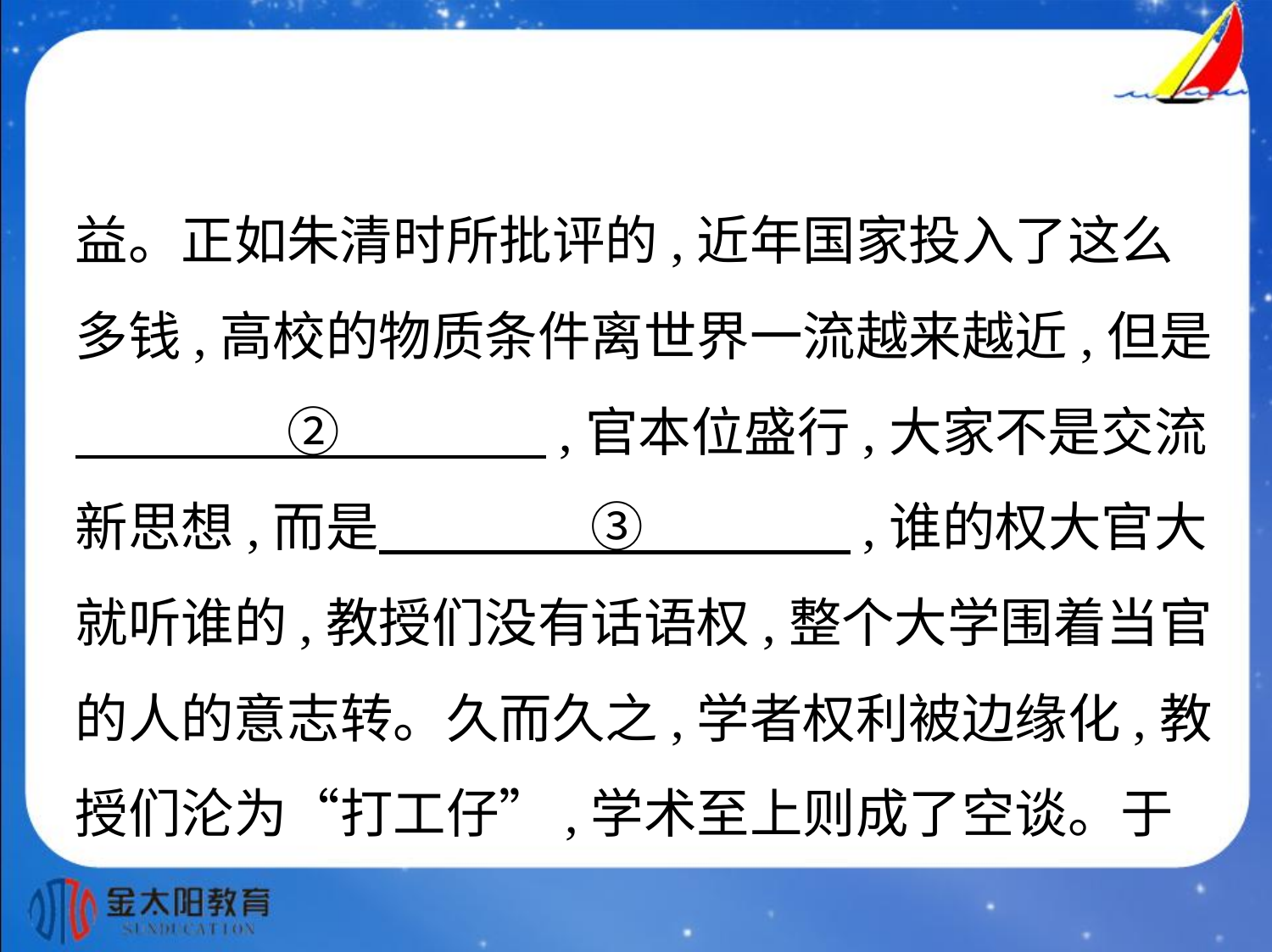

益。正如朱清时所批评的,近年国家投入了这么
多钱,高校的物质条件离世界一流越来越近,但是
　　　　②　　　    ,官本位盛行,大家不是交流
新思想,而是　　　　③　　　    ,谁的权大官大
就听谁的,教授们没有话语权,整个大学围着当官
的人的意志转。久而久之,学者权利被边缘化,教
授们沦为“打工仔”,学术至上则成了空谈。于